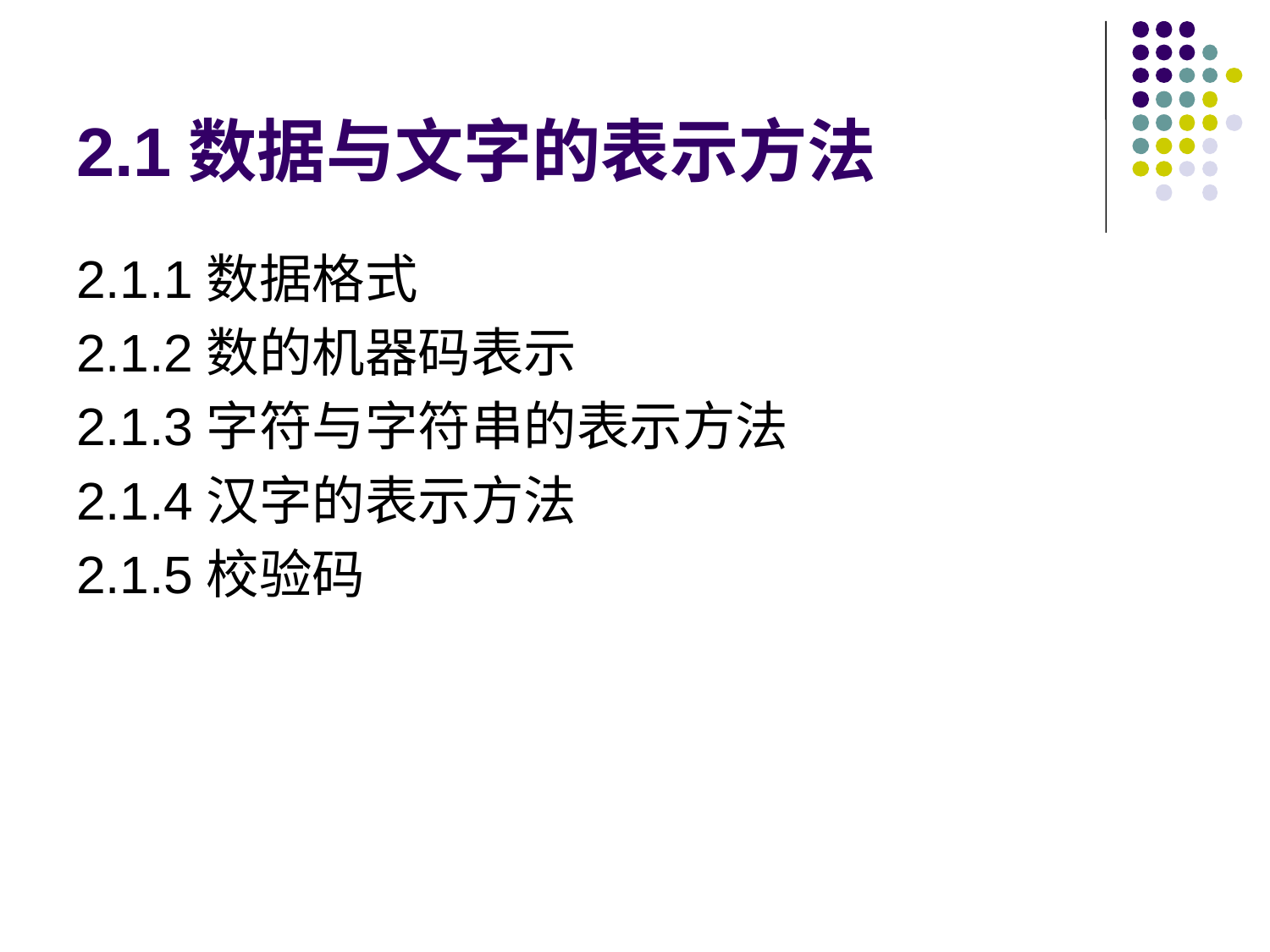

# 2.1数据与文字的表示方法
2.1.1数据格式
2.1.2数的机器码表示
2.1.3字符与字符串的表示方法
2.1.4汉字的表示方法
2.1.5校验码
2